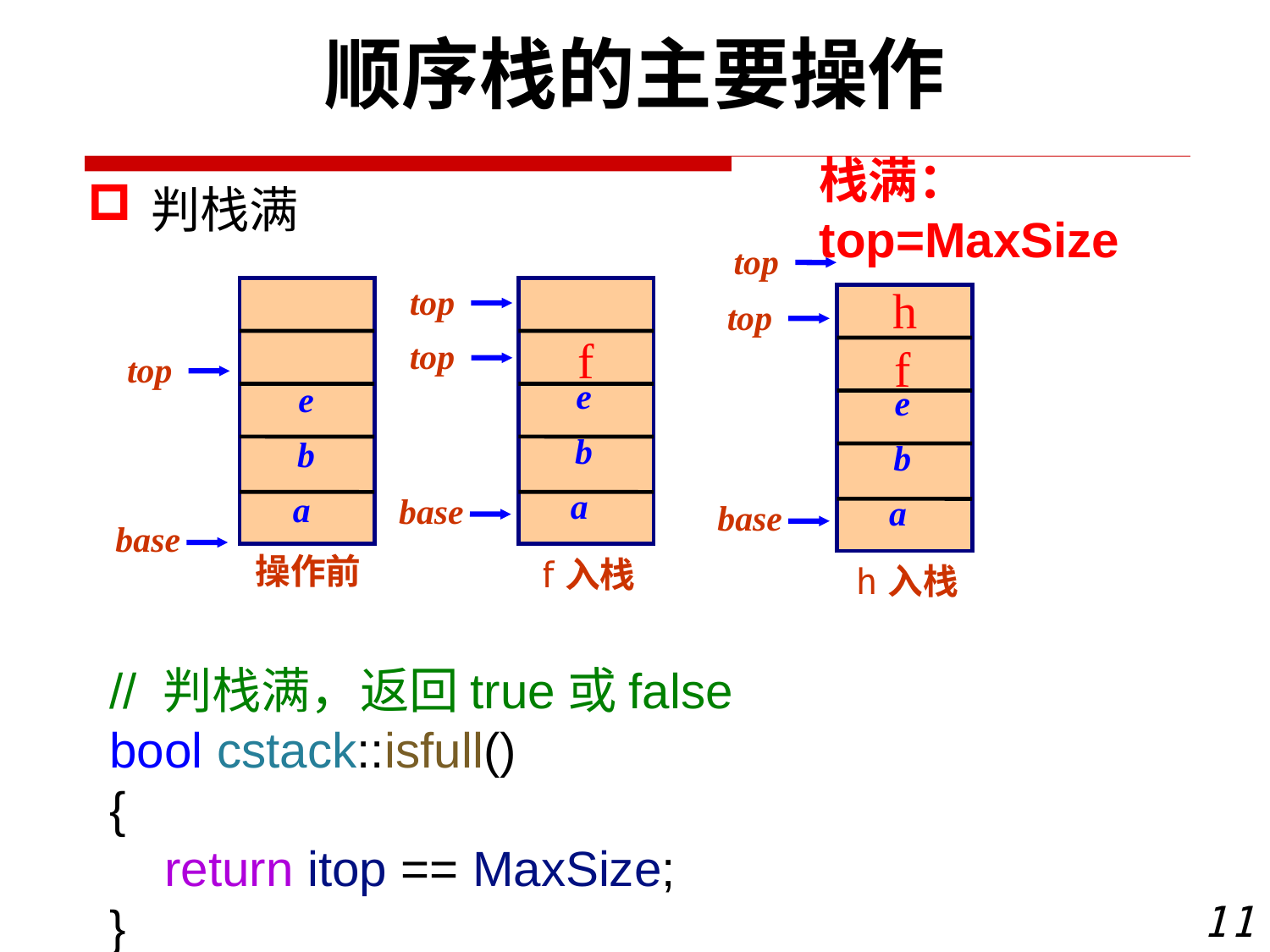

顺序栈的主要操作
栈满：top=MaxSize
判栈满
top

e
b
a

top

base

操作前
h
top

e
b
a
base

f入栈

e
b
a
base

h入栈
top

f
top

f
// 判栈满，返回true或false
bool cstack::isfull()
{
    return itop == MaxSize;
}
11